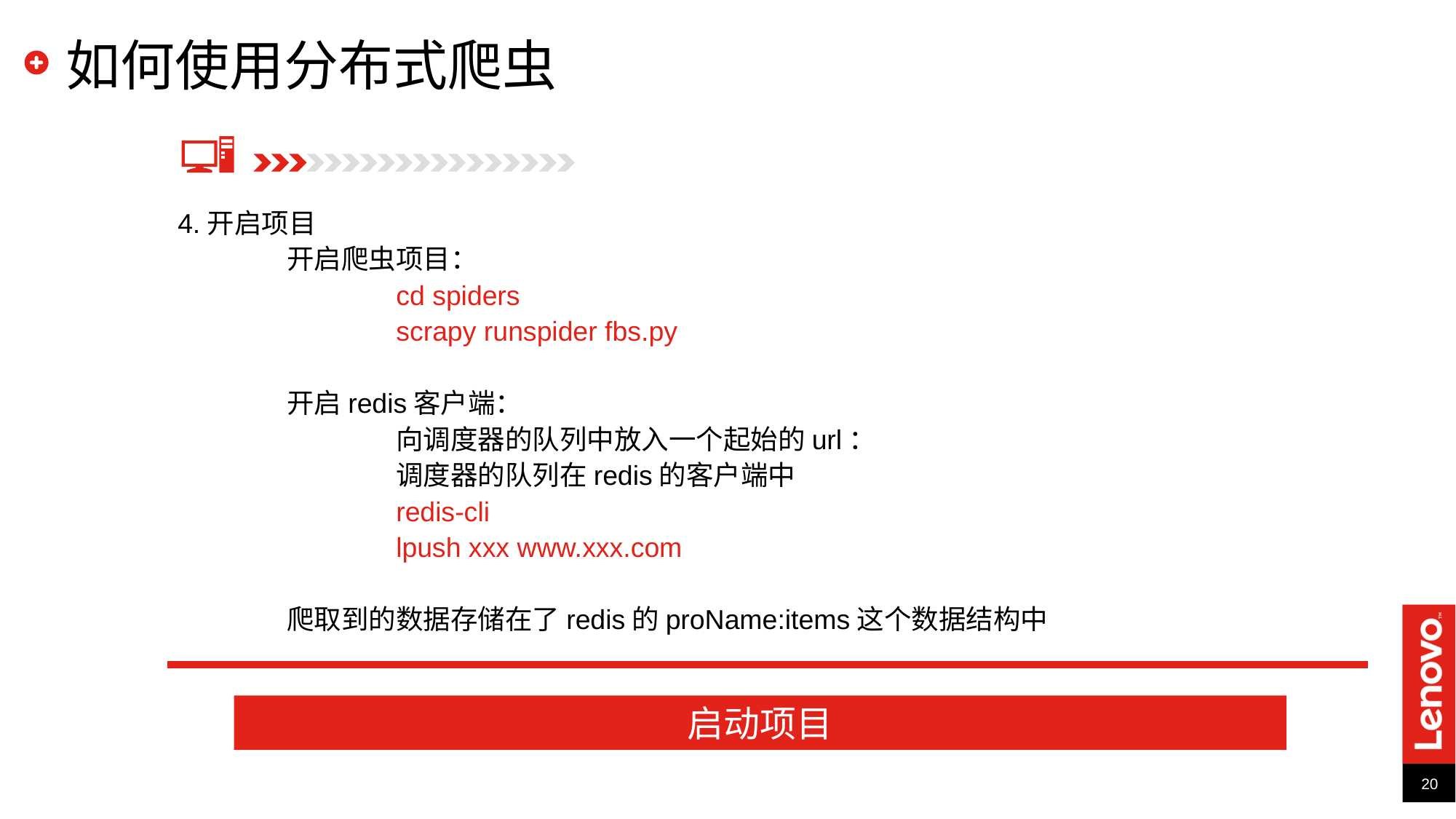

# 如何使用分布式爬虫

4.开启项目
	开启爬虫项目：
		cd spiders
		scrapy runspider fbs.py

	开启redis客户端：
		向调度器的队列中放入一个起始的url：
         		调度器的队列在redis的客户端中
		redis-cli
                    	lpush xxx www.xxx.com

            	爬取到的数据存储在了redis的proName:items这个数据结构中
启动项目